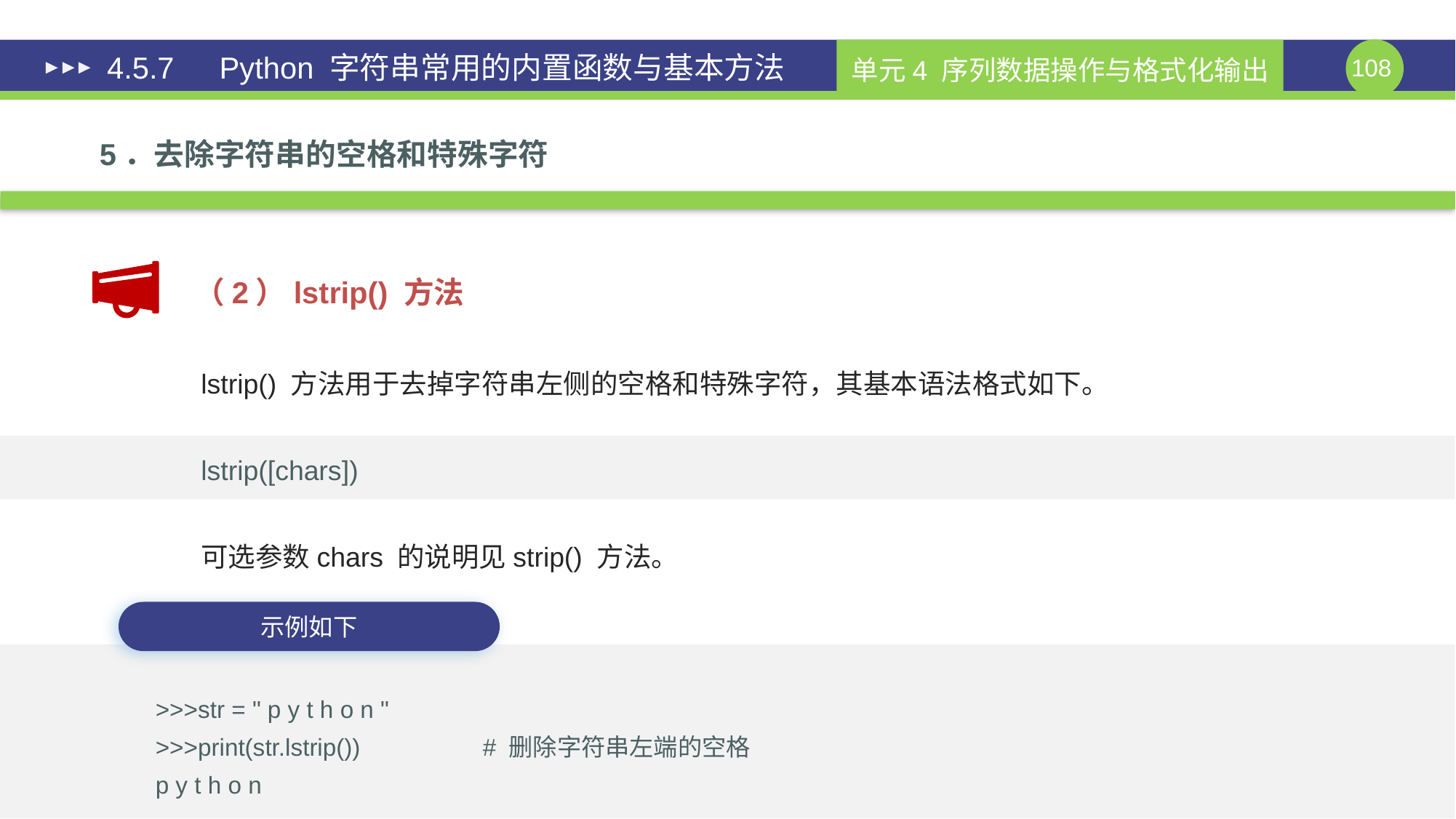

# 4.5.7　Python 字符串常用的内置函数与基本方法
5．去除字符串的空格和特殊字符

（2）lstrip() 方法
lstrip() 方法用于去掉字符串左侧的空格和特殊字符，其基本语法格式如下。

lstrip([chars])

可选参数chars 的说明见strip() 方法。

示例如下

>>>str = " p y t h o n "
>>>print(str.lstrip()) 		# 删除字符串左端的空格
p y t h o n